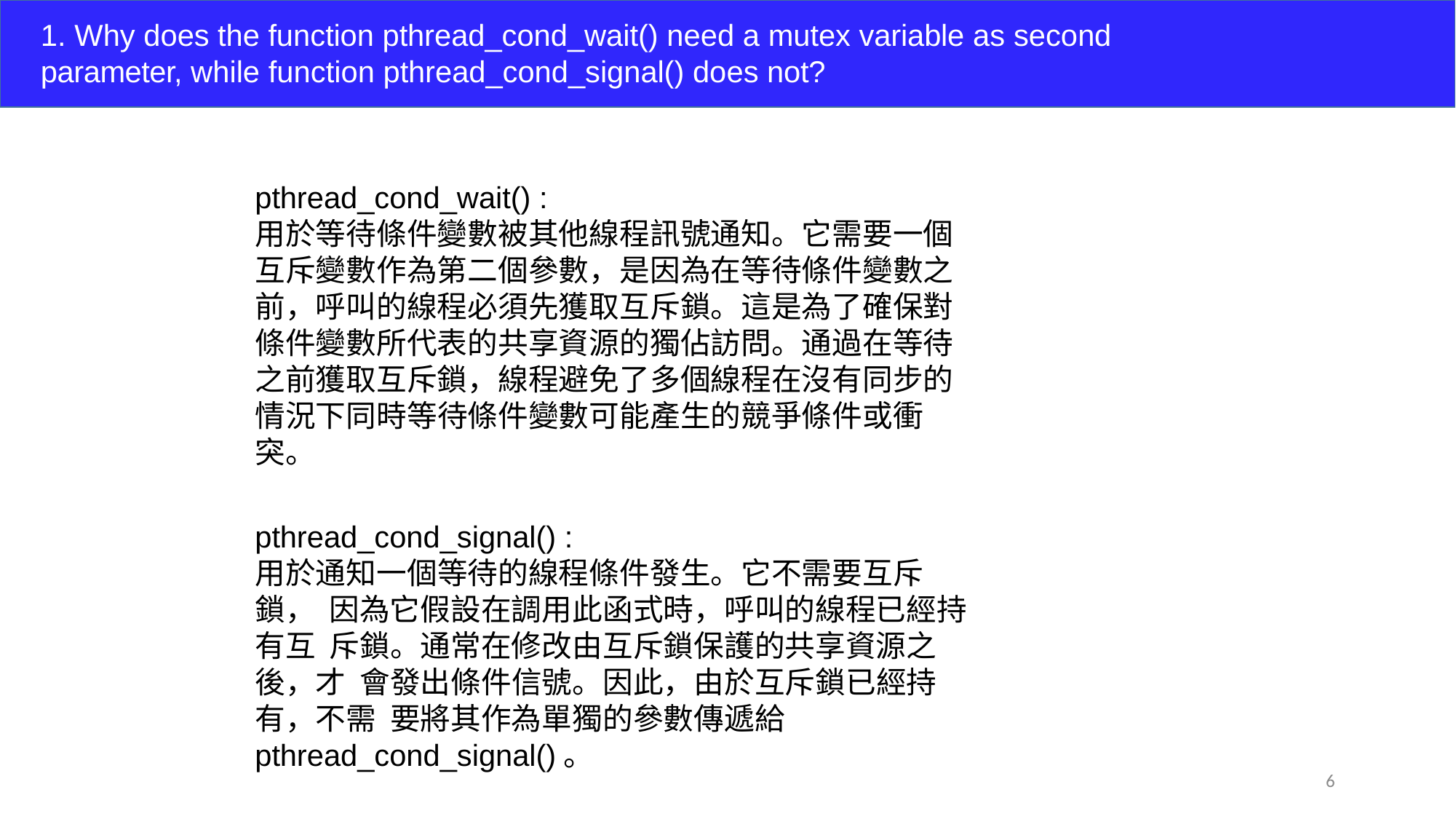

1. Why does the function pthread_cond_wait() need a mutex variable as second
parameter, while function pthread_cond_signal() does not?
pthread_cond_wait() :
用於等待條件變數被其他線程訊號通知。它需要一個  互斥變數作為第二個參數，是因為在等待條件變數之  前，呼叫的線程必須先獲取互斥鎖。這是為了確保對  條件變數所代表的共享資源的獨佔訪問。通過在等待  之前獲取互斥鎖，線程避免了多個線程在沒有同步的  情況下同時等待條件變數可能產生的競爭條件或衝突。

pthread_cond_signal() :
用於通知一個等待的線程條件發生。它不需要互斥鎖，  因為它假設在調用此函式時，呼叫的線程已經持有互  斥鎖。通常在修改由互斥鎖保護的共享資源之後，才  會發出條件信號。因此，由於互斥鎖已經持有，不需  要將其作為單獨的參數傳遞給
pthread_cond_signal()。
6